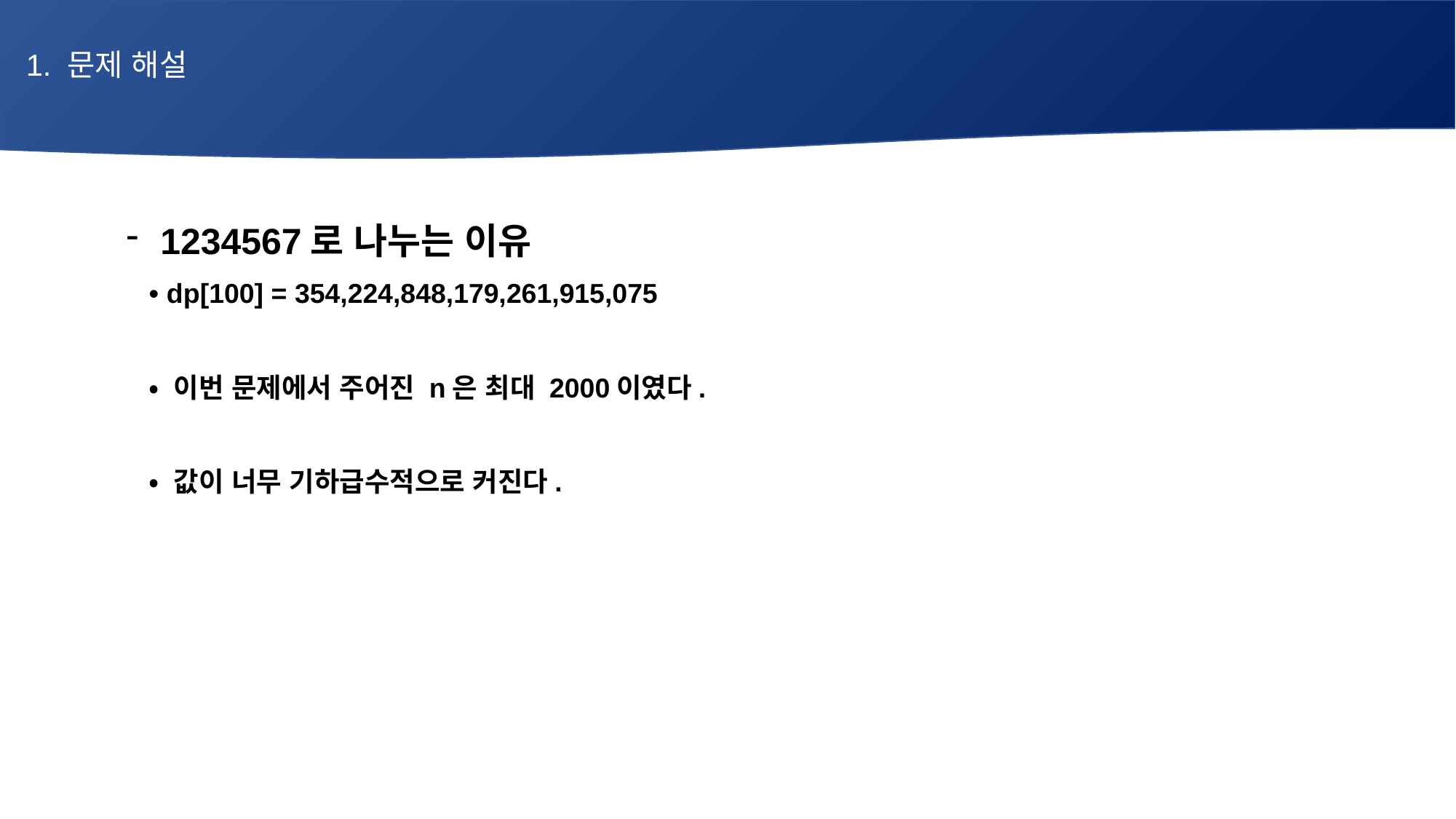

1. 문제 해설
# 매주 1 과제 LV2
1234567로 나누는 이유
   • dp[100] = 354,224,848,179,261,915,075

   • 이번 문제에서 주어진 n은 최대 2000이였다.

   • 값이 너무 기하급수적으로 커진다.